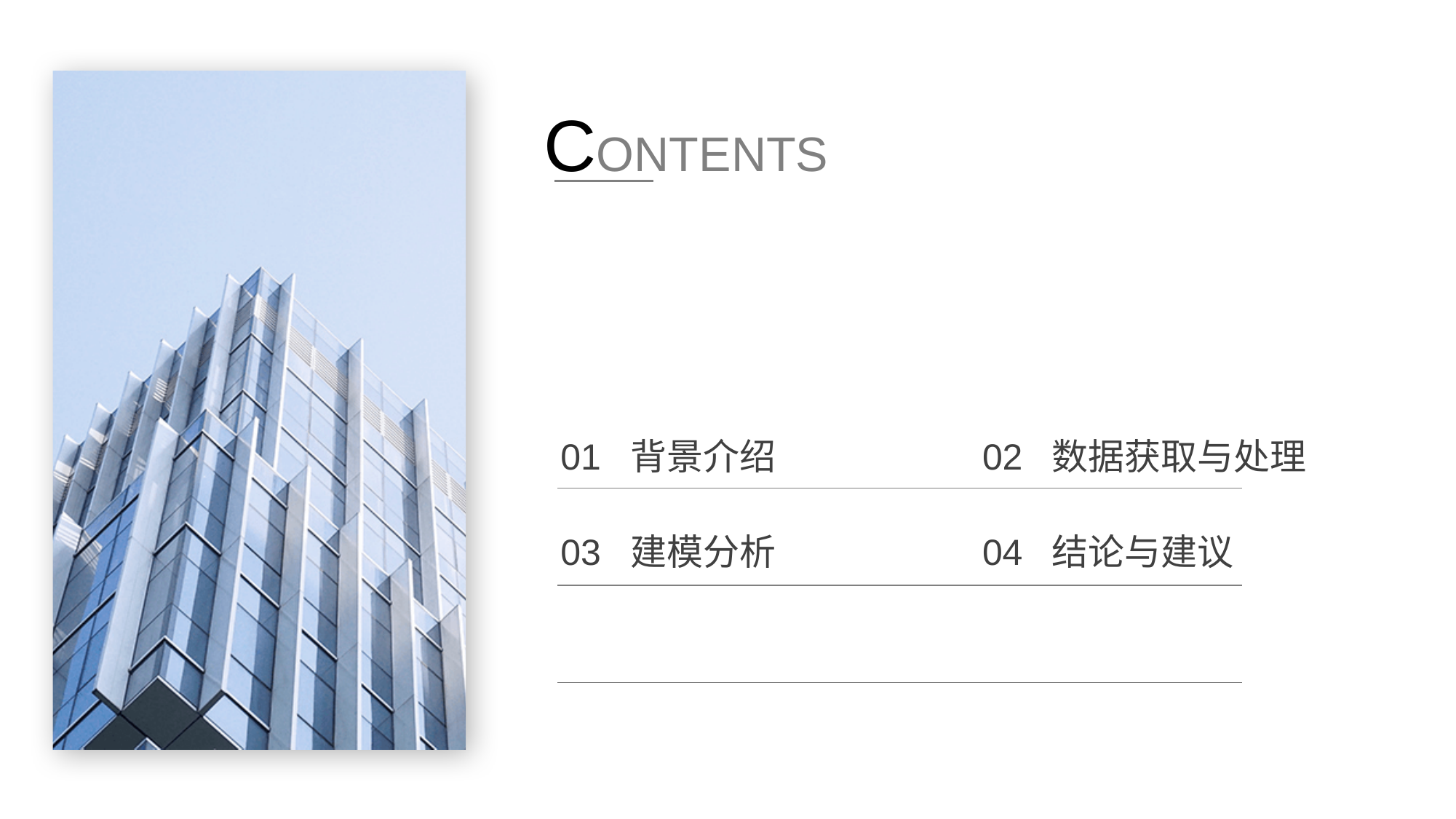

CONTENTS

02  数据获取与处理
01  背景介绍
03  建模分析
04  结论与建议